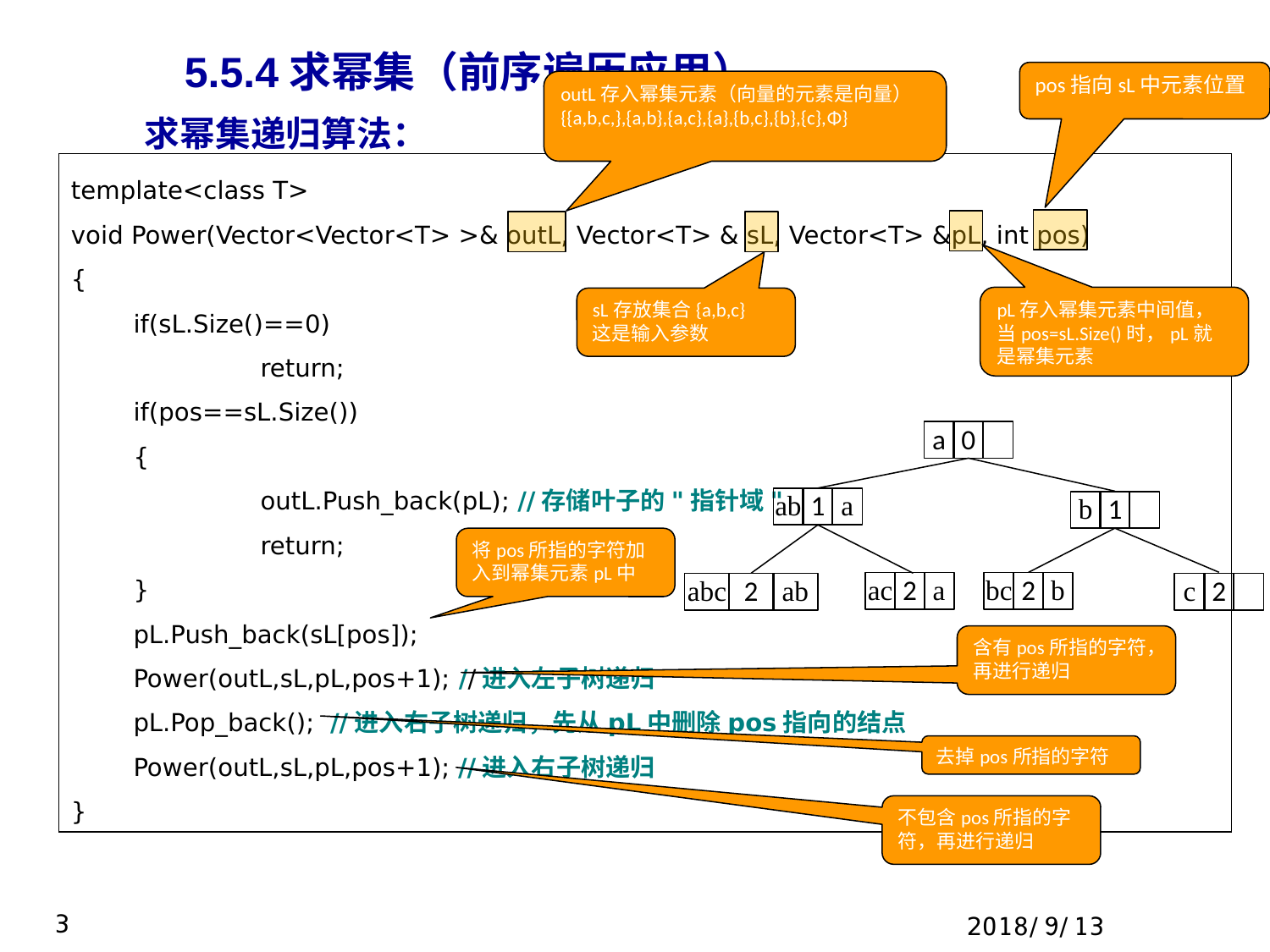

5.5.4求幂集（前序遍历应用）

pos指向sL中元素位置

outL存入幂集元素（向量的元素是向量）{{a,b,c,},{a,b},{a,c},{a},{b,c},{b},{c},Φ}

求幂集递归算法：
template<class T>
void Power(Vector<Vector<T> >& outL, Vector<T> & sL, Vector<T> &pL, int pos)
{
if(sL.Size()==0)
   	return;
if(pos==sL.Size())
{
	outL.Push_back(pL); //存储叶子的"指针域"
	return;
}
pL.Push_back(sL[pos]);
Power(outL,sL,pL,pos+1); //进入左子树递归
pL.Pop_back();  //进入右子树递归，先从pL中删除pos指向的结点
Power(outL,sL,pL,pos+1); //进入右子树递归
}

pL存入幂集元素中间值，当pos=sL.Size()时，pL就是幂集元素

sL存放集合{a,b,c}
这是输入参数
a
0

ab
1
a
b
1

bc
2
b
ac
2
a
abc
2
ab
c
2

将pos所指的字符加入到幂集元素pL中
含有pos所指的字符，再进行递归
去掉pos所指的字符
不包含pos所指的字符，再进行递归
2018/9/13
3